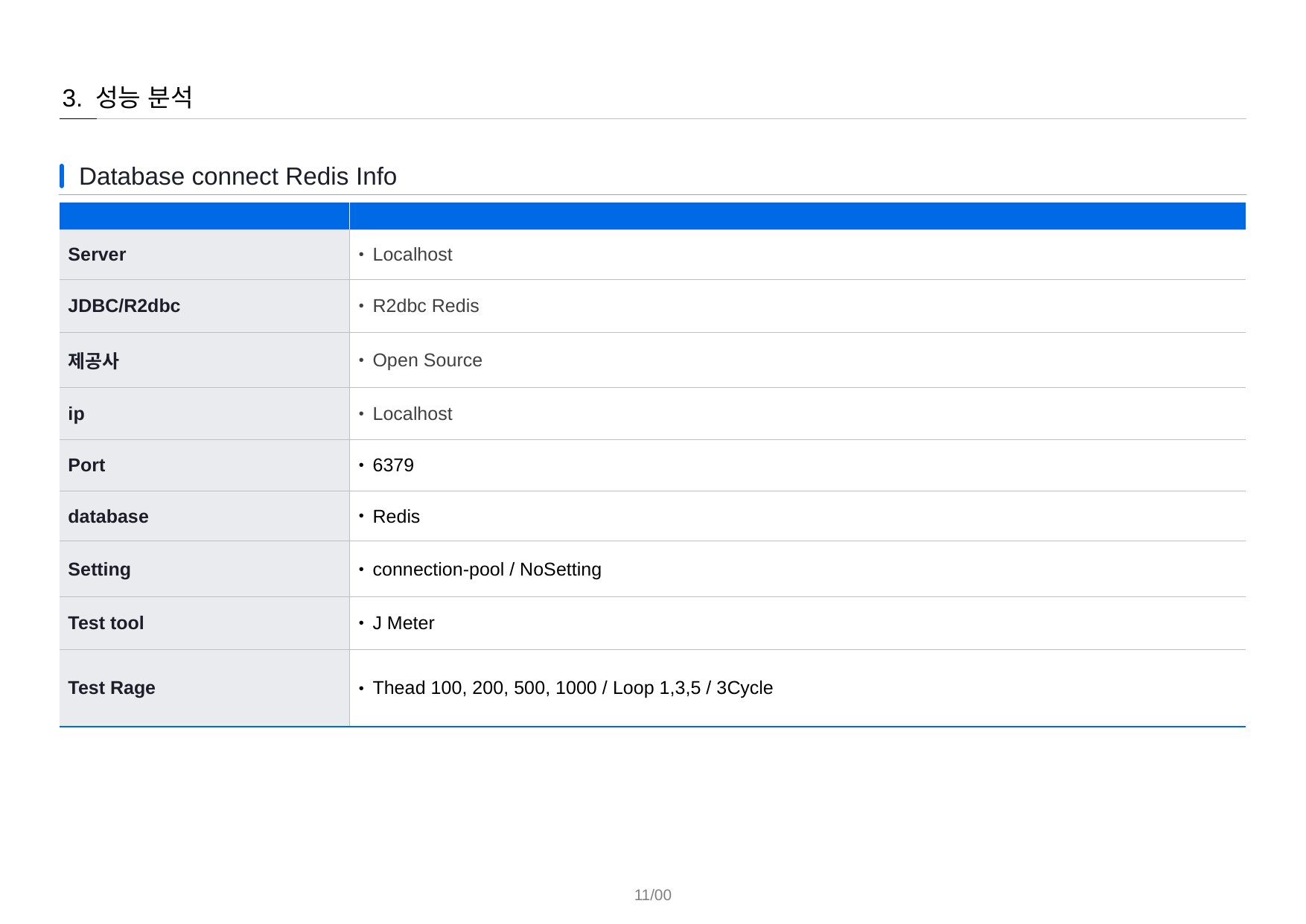

3. 성능 분석
Database connect Redis Info
| 기준 | 내 용 |
| --- | --- |
| Server | Localhost |
| JDBC/R2dbc | R2dbc Redis |
| 제공사 | Open Source |
| ip | Localhost |
| Port | 6379 |
| database | Redis |
| Setting | connection-pool / NoSetting |
| Test tool | J Meter |
| Test Rage | Thead 100, 200, 500, 1000 / Loop 1,3,5 / 3Cycle |